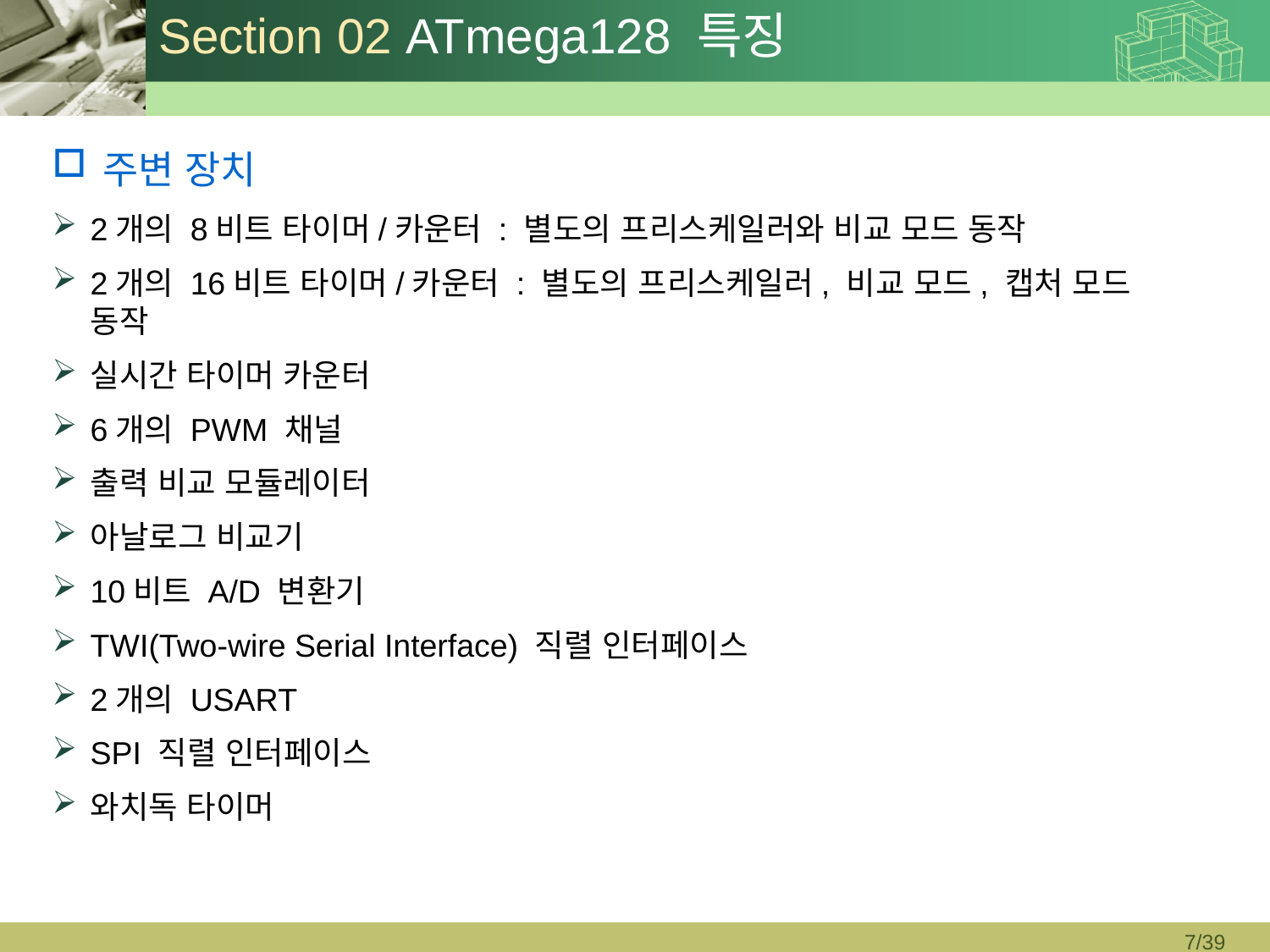

# Section 02 ATmega128 특징
주변 장치
2개의 8비트 타이머/카운터 : 별도의 프리스케일러와 비교 모드 동작
2개의 16비트 타이머/카운터 : 별도의 프리스케일러, 비교 모드, 캡처 모드 동작
실시간 타이머 카운터
6개의 PWM 채널
출력 비교 모듈레이터
아날로그 비교기
10비트 A/D 변환기
TWI(Two-wire Serial Interface) 직렬 인터페이스
2개의 USART
SPI 직렬 인터페이스
와치독 타이머